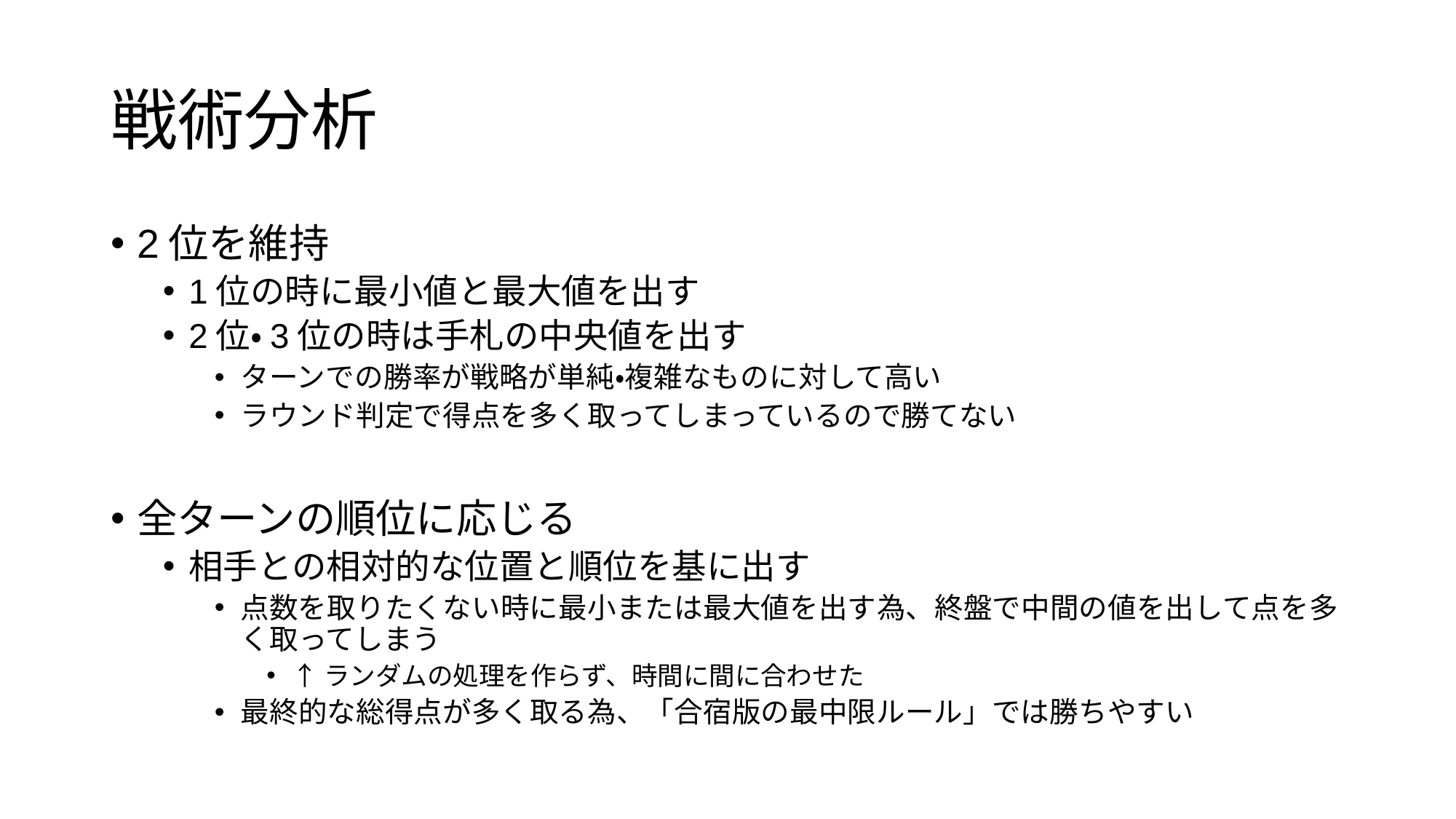

# 戦術分析
2位を維持
1位の時に最小値と最大値を出す
2位・3位の時は手札の中央値を出す
ターンでの勝率が戦略が単純・複雑なものに対して高い
ラウンド判定で得点を多く取ってしまっているので勝てない

全ターンの順位に応じる
相手との相対的な位置と順位を基に出す
点数を取りたくない時に最小または最大値を出す為、終盤で中間の値を出して点を多く取ってしまう
↑ランダムの処理を作らず、時間に間に合わせた
最終的な総得点が多く取る為、「合宿版の最中限ルール」では勝ちやすい